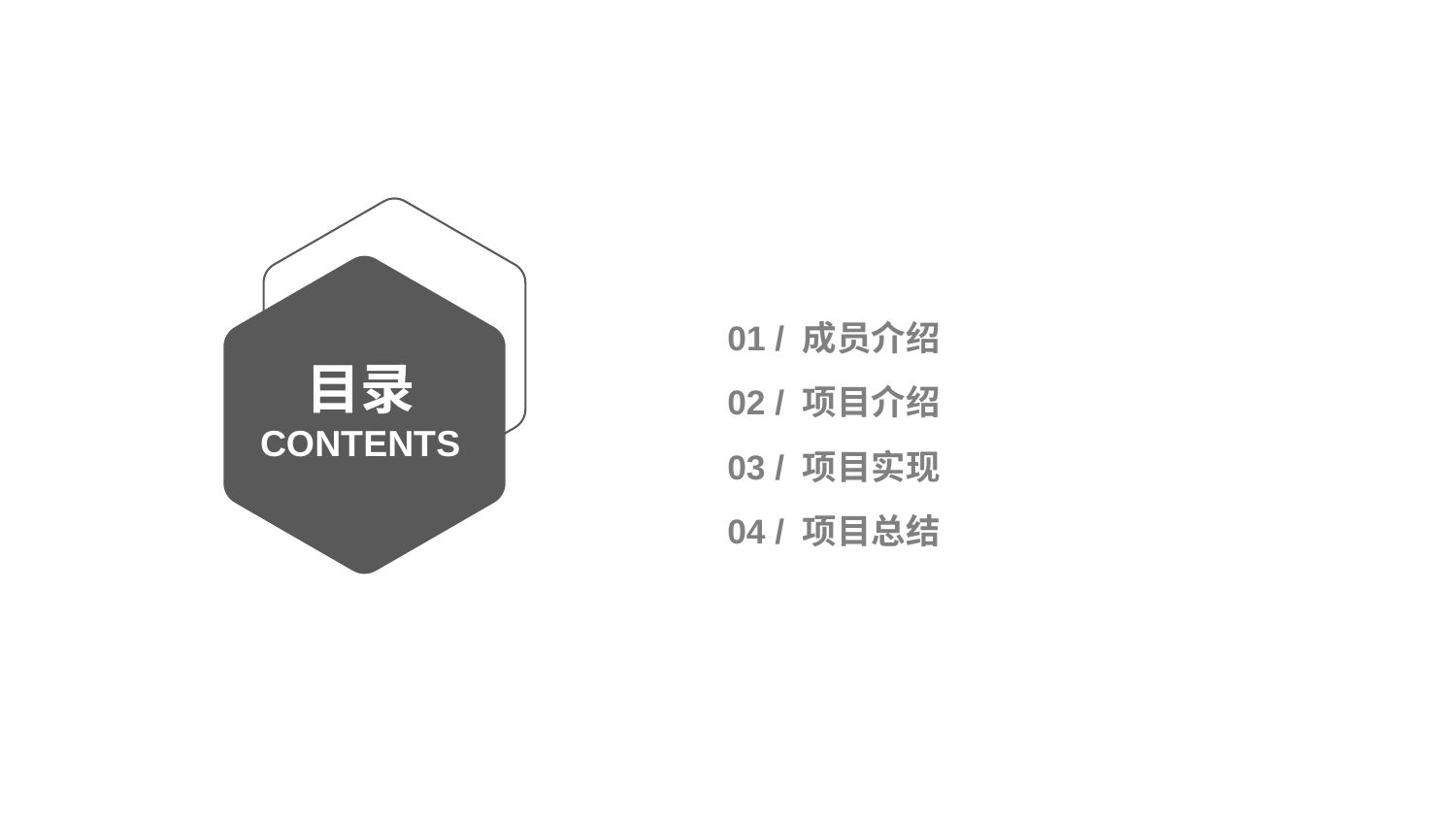

01 / 成员介绍
目录
CONTENTS
02 / 项目介绍
03 / 项目实现
04 / 项目总结